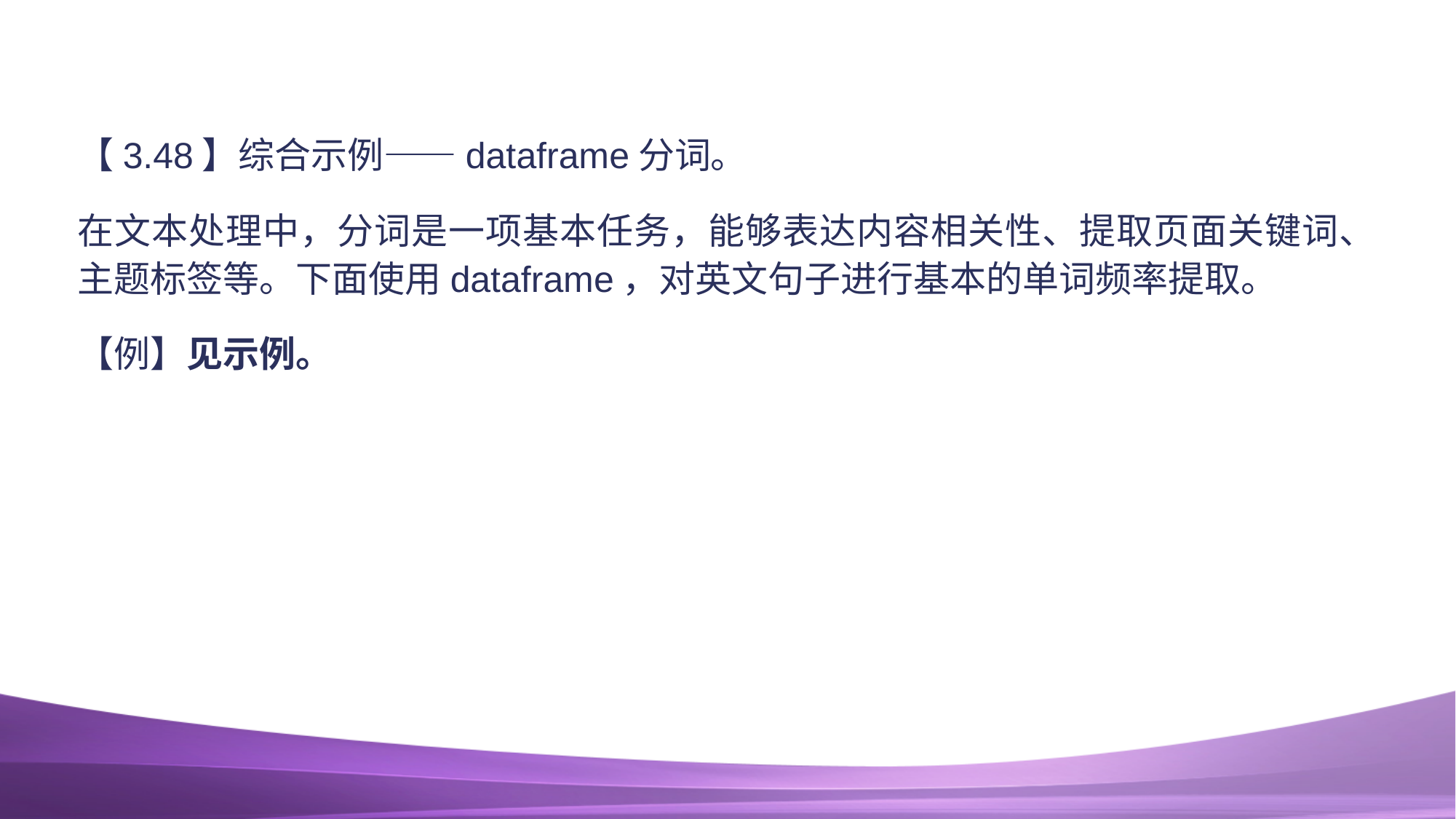

#
【3.48】综合示例——dataframe分词。
在文本处理中，分词是一项基本任务，能够表达内容相关性、提取页面关键词、主题标签等。下面使用dataframe，对英文句子进行基本的单词频率提取。
【例】见示例。